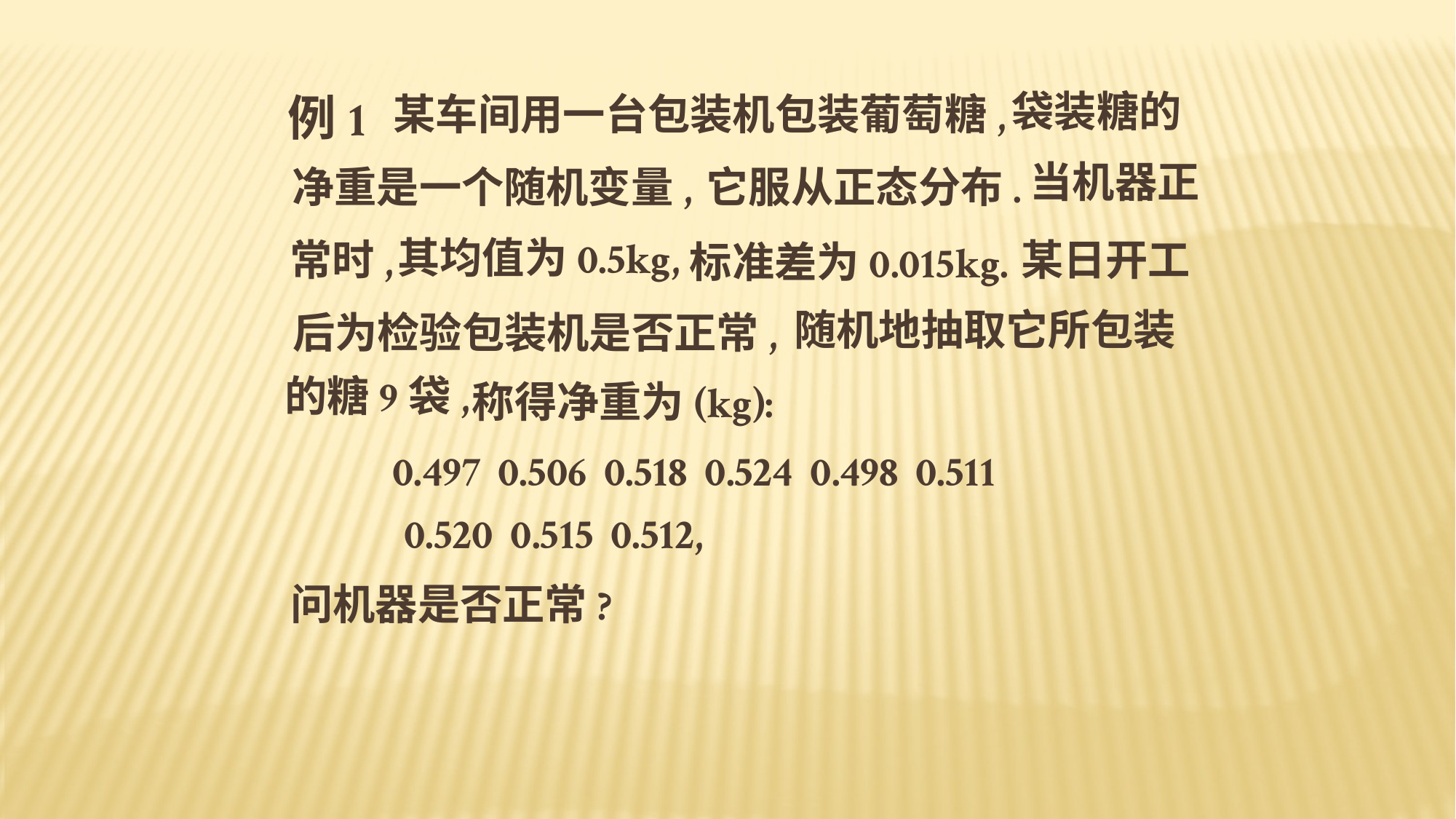

袋装糖的
例1
某车间用一台包装机包装葡萄糖,
当机器正
净重是一个随机变量,
它服从正态分布.
其均值为0.5kg,
常时,
某日开工
标准差为0.015kg.
随机地抽取它所包装
后为检验包装机是否正常,
称得净重为(kg):
的糖9袋,
0.497  0.506  0.518  0.524  0.498  0.511
0.520  0.515  0.512,
问机器是否正常?